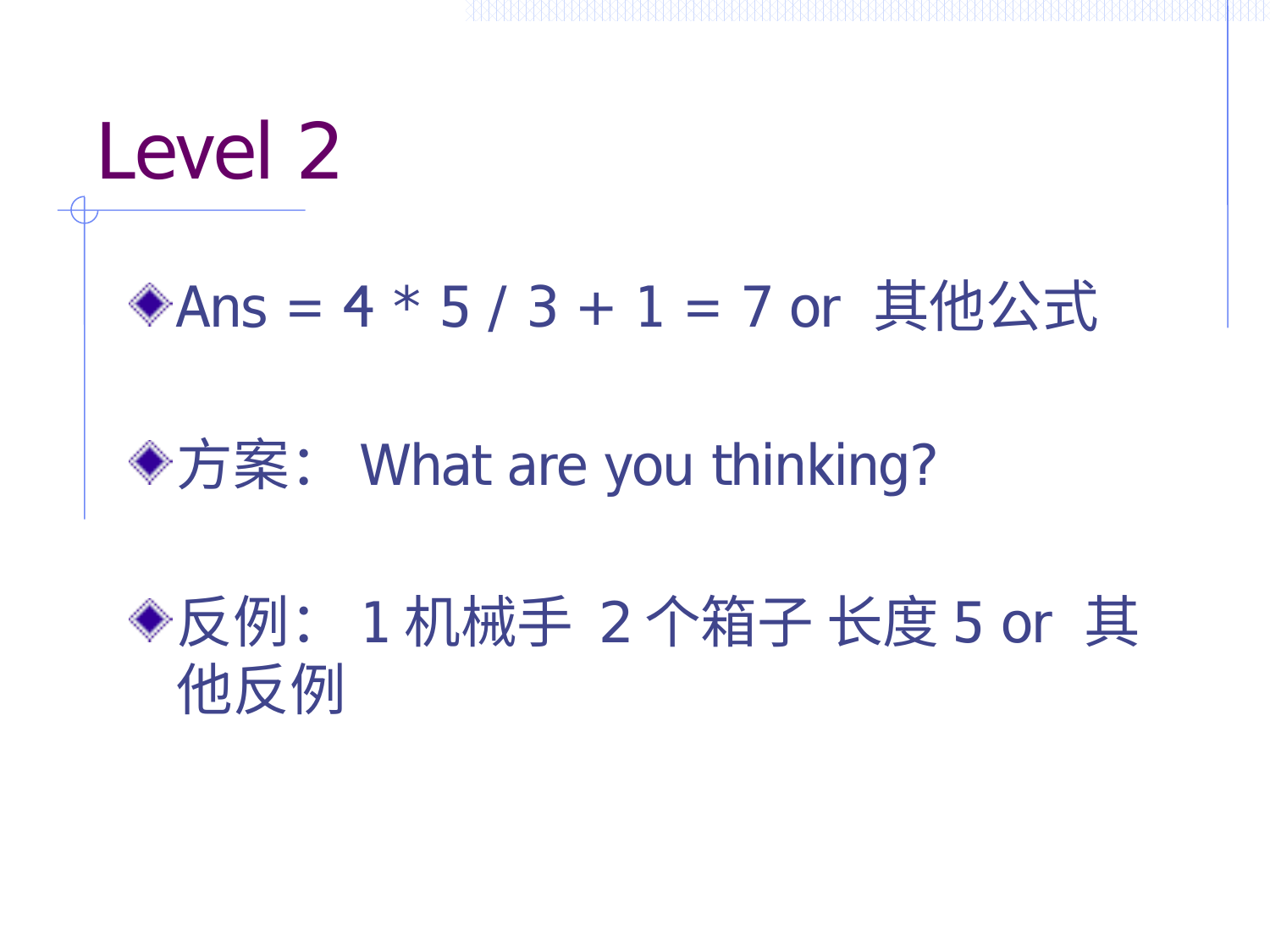

# Level 2
Ans = 4 * 5 / 3 + 1 = 7 or 其他公式

方案：What are you thinking?

反例：1机械手 2个箱子 长度5 or 其他反例